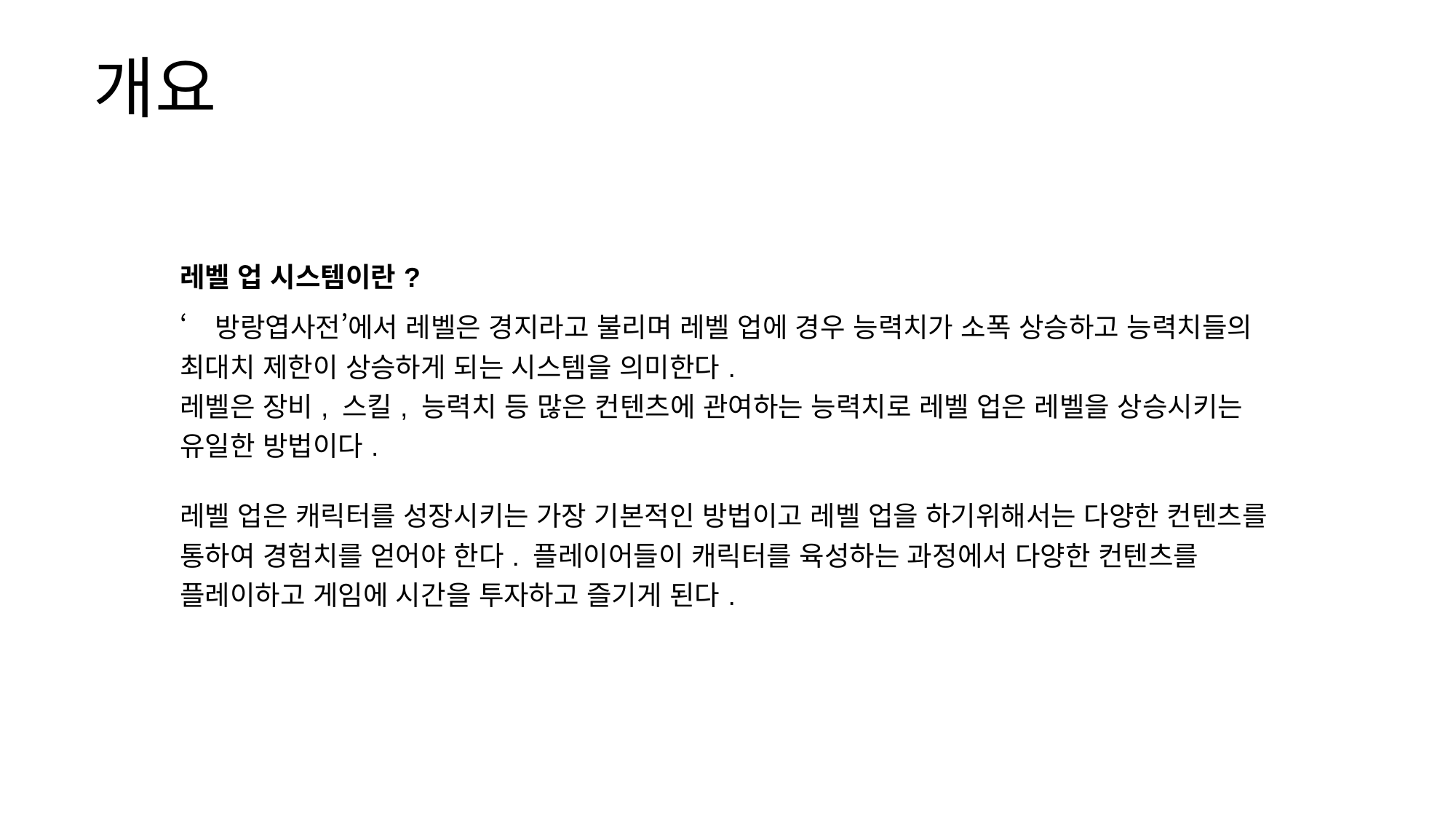

개요
| 레벨 업 시스템이란? |
| --- |
| ‘방랑엽사전’에서 레벨은 경지라고 불리며 레벨 업에 경우 능력치가 소폭 상승하고 능력치들의 최대치 제한이 상승하게 되는 시스템을 의미한다. 레벨은 장비, 스킬, 능력치 등 많은 컨텐츠에 관여하는 능력치로 레벨 업은 레벨을 상승시키는 유일한 방법이다. 레벨 업은 캐릭터를 성장시키는 가장 기본적인 방법이고 레벨 업을 하기위해서는 다양한 컨텐츠를 통하여 경험치를 얻어야 한다. 플레이어들이 캐릭터를 육성하는 과정에서 다양한 컨텐츠를 플레이하고 게임에 시간을 투자하고 즐기게 된다. |